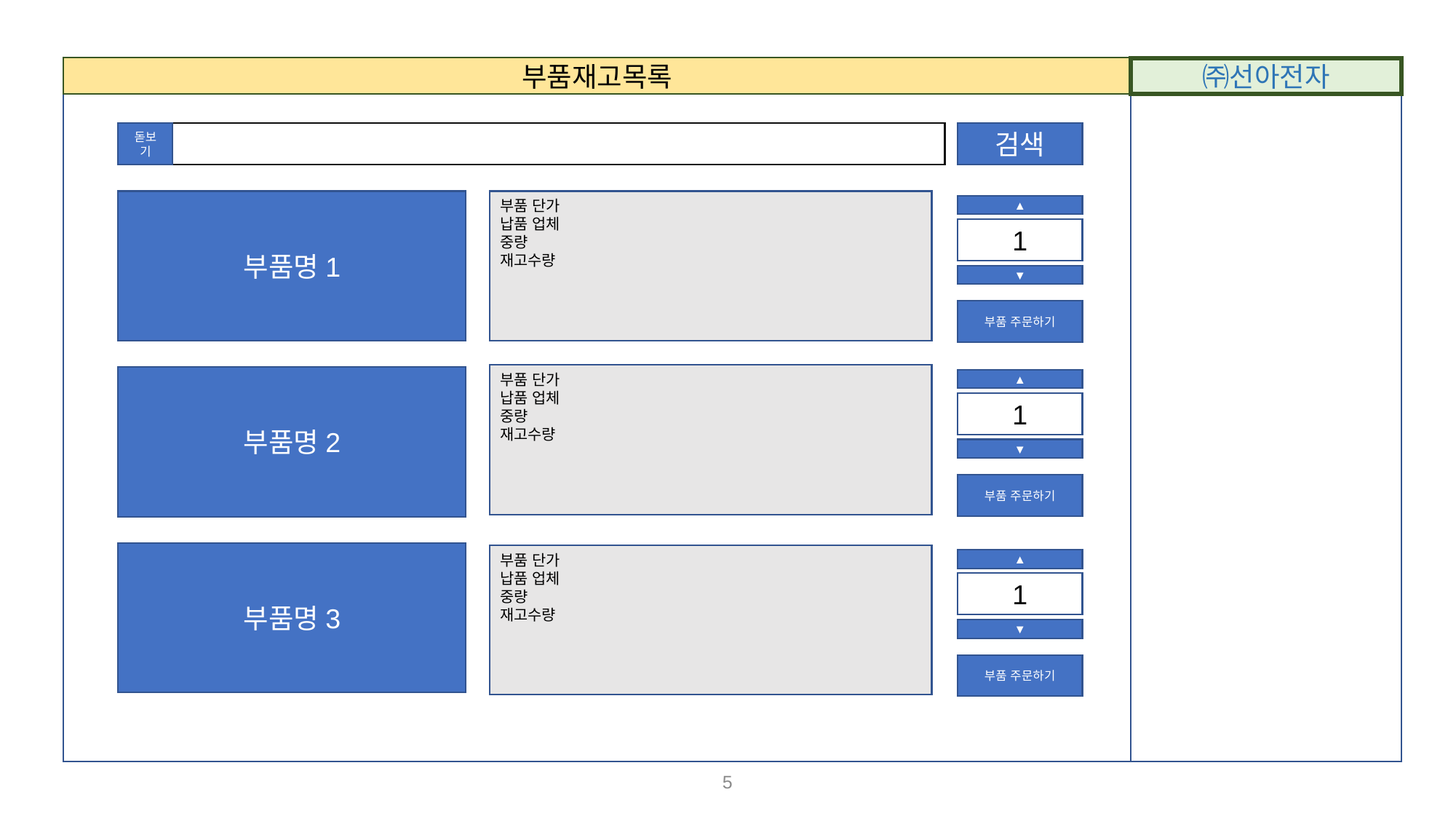

부품재고목록
㈜선아전자

돋보기
검색
검색
부품 단가
납품 업체
중량
재고수량

부품명1
▲
1
▼
부품 주문하기
부품 단가
납품 업체
중량
재고수량

부품명2
▲
1
▼
부품 주문하기
부품명3
부품 단가
납품 업체
중량
재고수량

▲
1
▼
부품 주문하기
5